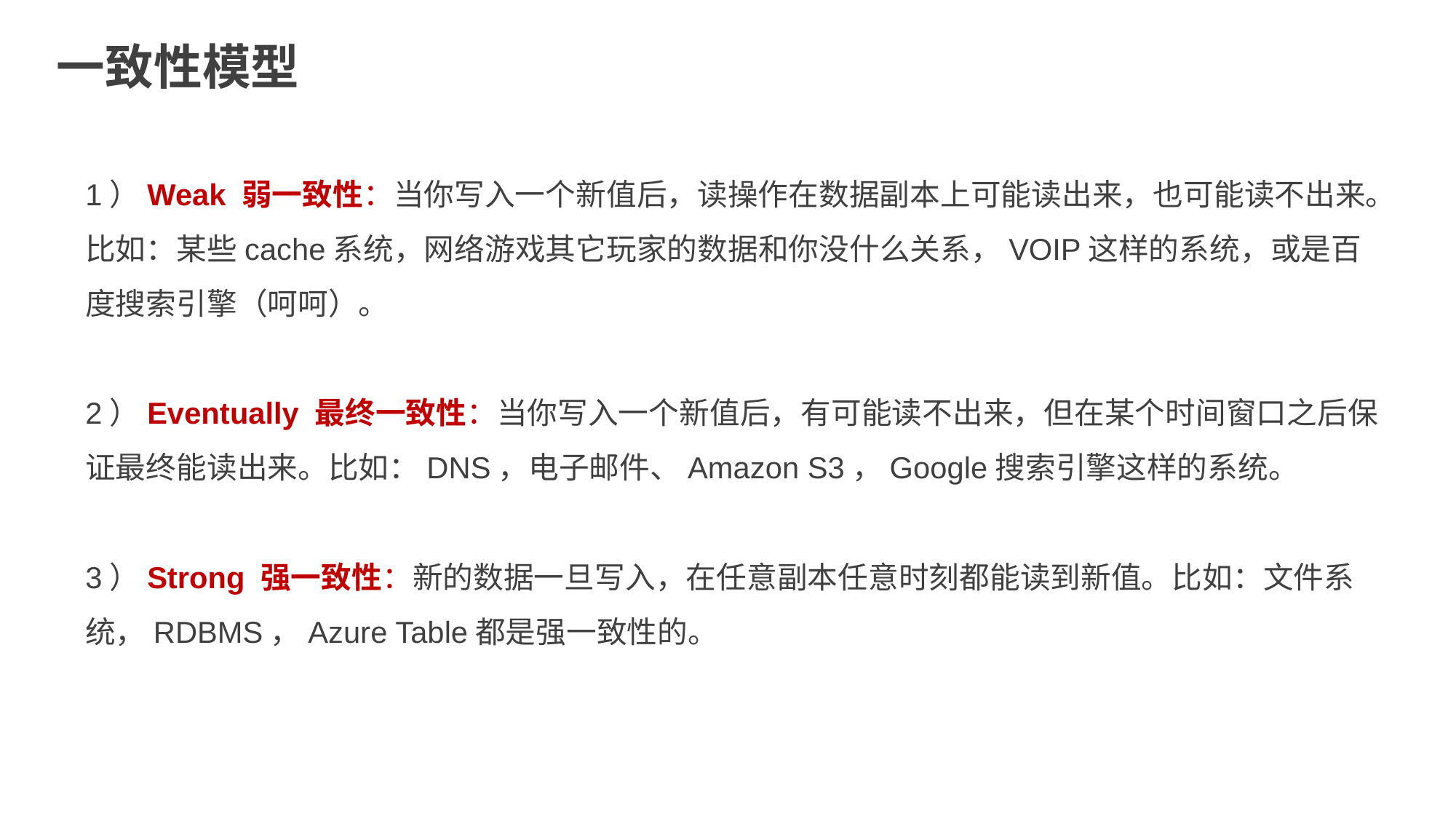

# 一致性模型
1）Weak 弱一致性：当你写入一个新值后，读操作在数据副本上可能读出来，也可能读不出来。比如：某些cache系统，网络游戏其它玩家的数据和你没什么关系，VOIP这样的系统，或是百度搜索引擎（呵呵）。

2）Eventually 最终一致性：当你写入一个新值后，有可能读不出来，但在某个时间窗口之后保证最终能读出来。比如：DNS，电子邮件、Amazon S3，Google搜索引擎这样的系统。

3）Strong 强一致性：新的数据一旦写入，在任意副本任意时刻都能读到新值。比如：文件系统，RDBMS，Azure Table都是强一致性的。